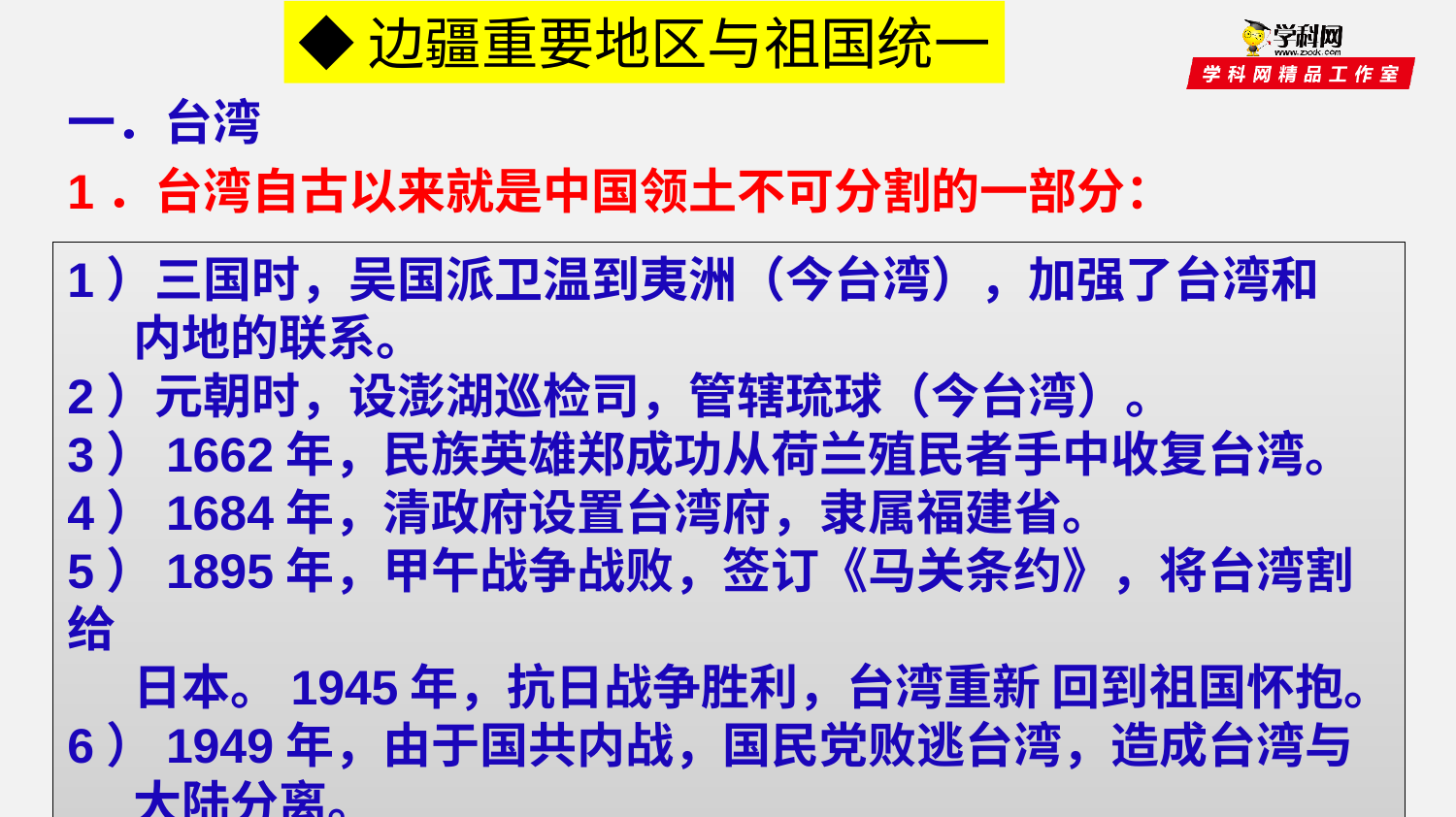

◆边疆重要地区与祖国统一
一．台湾
1．台湾自古以来就是中国领土不可分割的一部分：
1）三国时，吴国派卫温到夷洲（今台湾），加强了台湾和
     内地的联系。
2）元朝时，设澎湖巡检司，管辖琉球（今台湾）。
3）1662年，民族英雄郑成功从荷兰殖民者手中收复台湾。
4）1684年，清政府设置台湾府，隶属福建省。
5）1895年，甲午战争战败，签订《马关条约》，将台湾割给
     日本。1945年，抗日战争胜利，台湾重新 回到祖国怀抱。
6）1949年，由于国共内战，国民党败逃台湾，造成台湾与
     大陆分离。